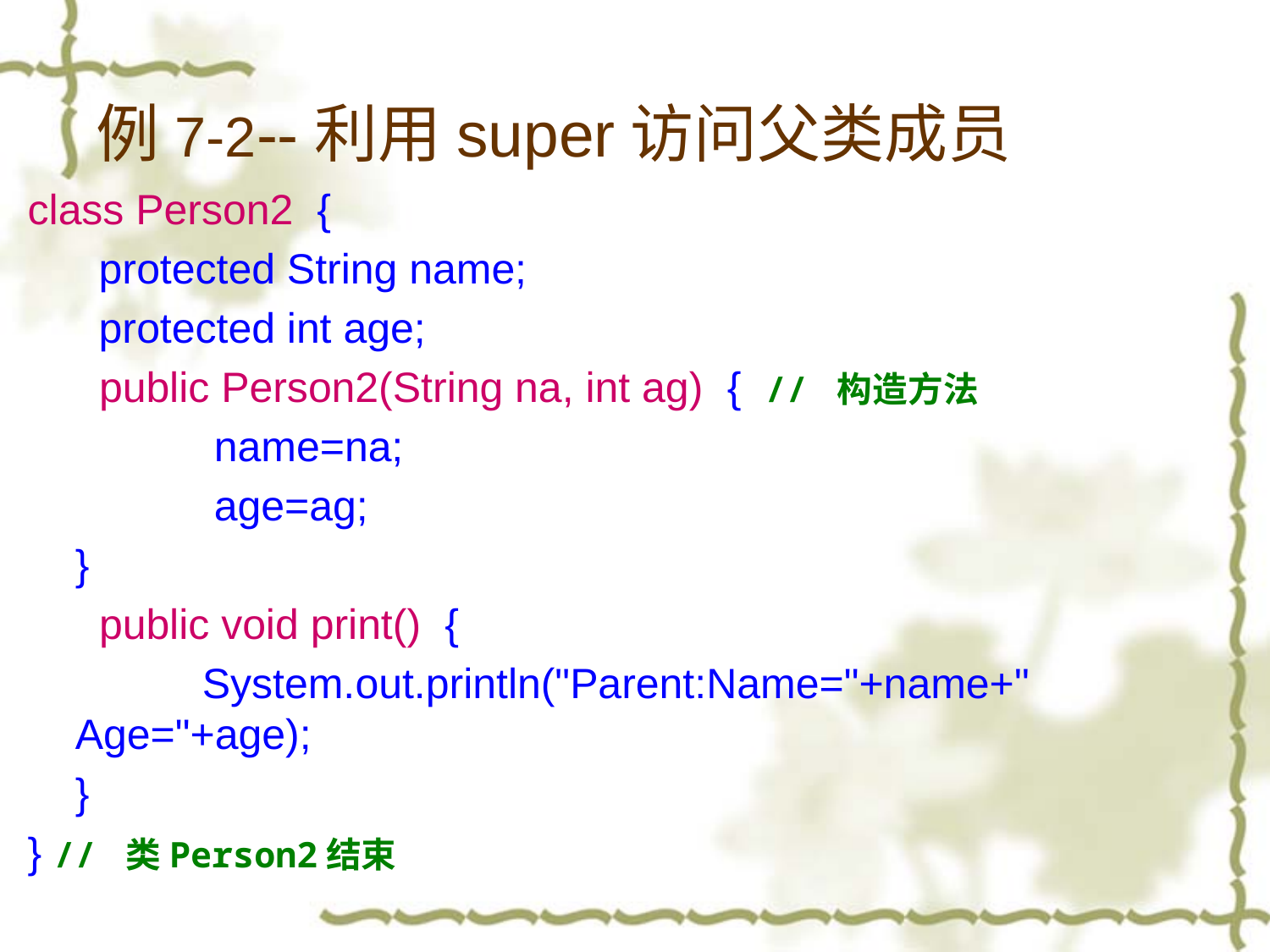

# 例7-2--利用super访问父类成员
class Person2  {
      protected String name;
      protected int age;
	  public Person2(String na, int ag)  {  // 构造方法
  		 name=na;
 		 age=ag;
 	}
	  public void print()  {
	 	System.out.println("Parent:Name="+name+"   Age="+age);
 	}
} // 类Person2结束